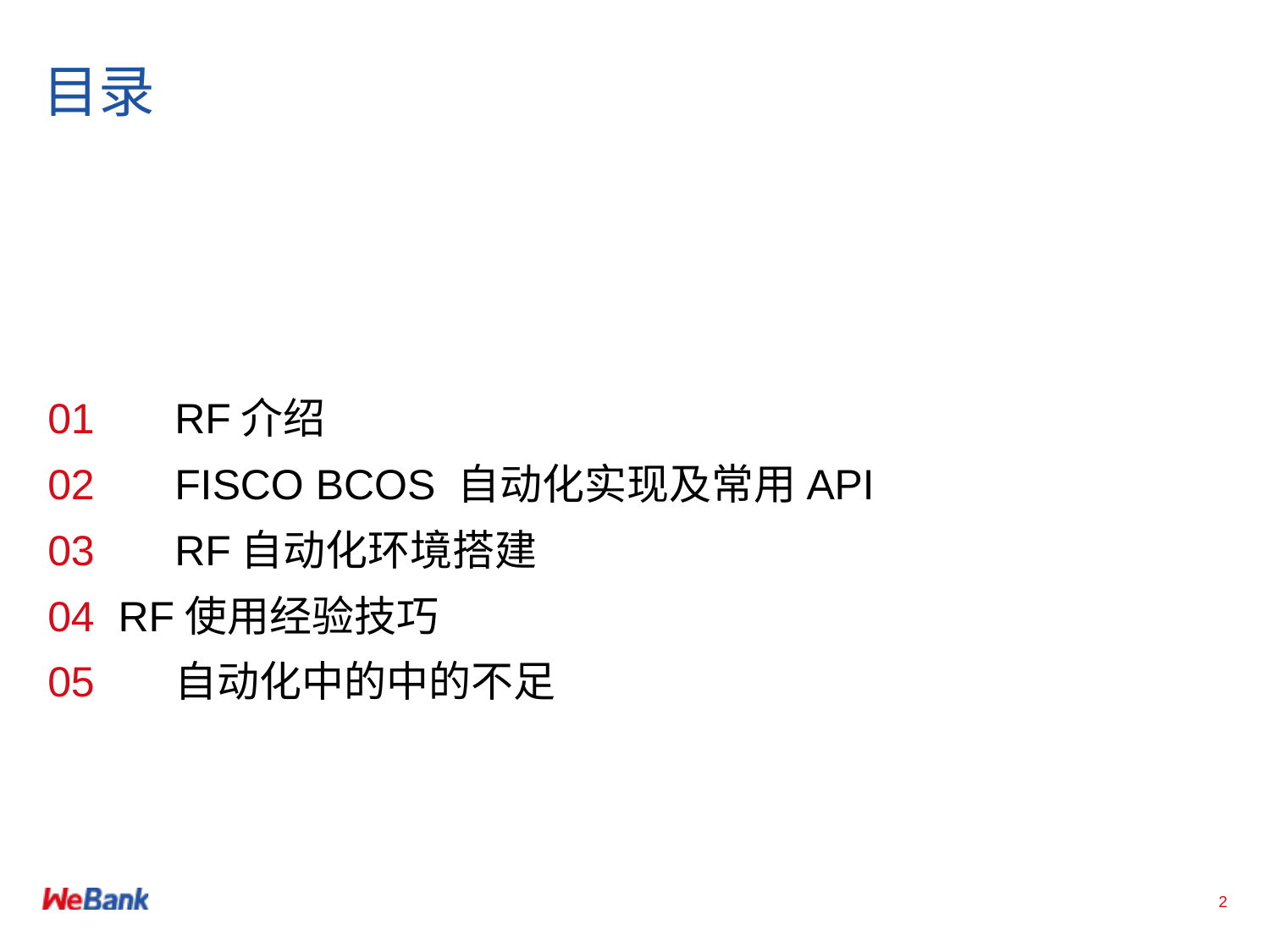

# 目录
01	RF介绍
02	FISCO BCOS 自动化实现及常用API
03	RF自动化环境搭建
04  RF使用经验技巧
05	自动化中的中的不足

2